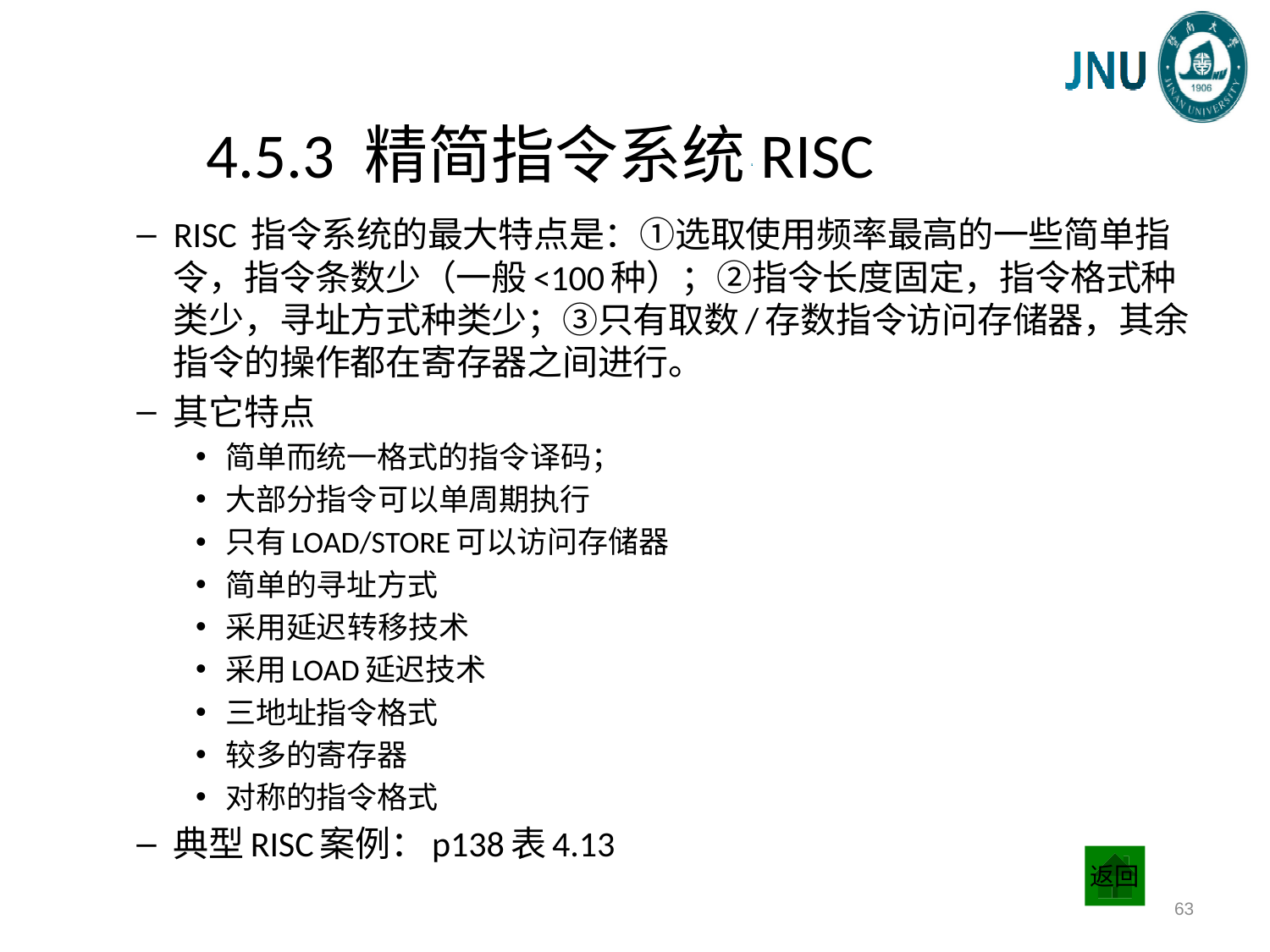

# 4.5.3 精简指令系统RISC
RISC 指令系统的最大特点是：①选取使用频率最高的一些简单指令，指令条数少（一般<100种）；②指令长度固定，指令格式种类少，寻址方式种类少；③只有取数/存数指令访问存储器，其余指令的操作都在寄存器之间进行。
其它特点
简单而统一格式的指令译码；
大部分指令可以单周期执行
只有LOAD/STORE可以访问存储器
简单的寻址方式
采用延迟转移技术
采用LOAD延迟技术
三地址指令格式
较多的寄存器
对称的指令格式
典型RISC案例：p138表4.13
返回
63